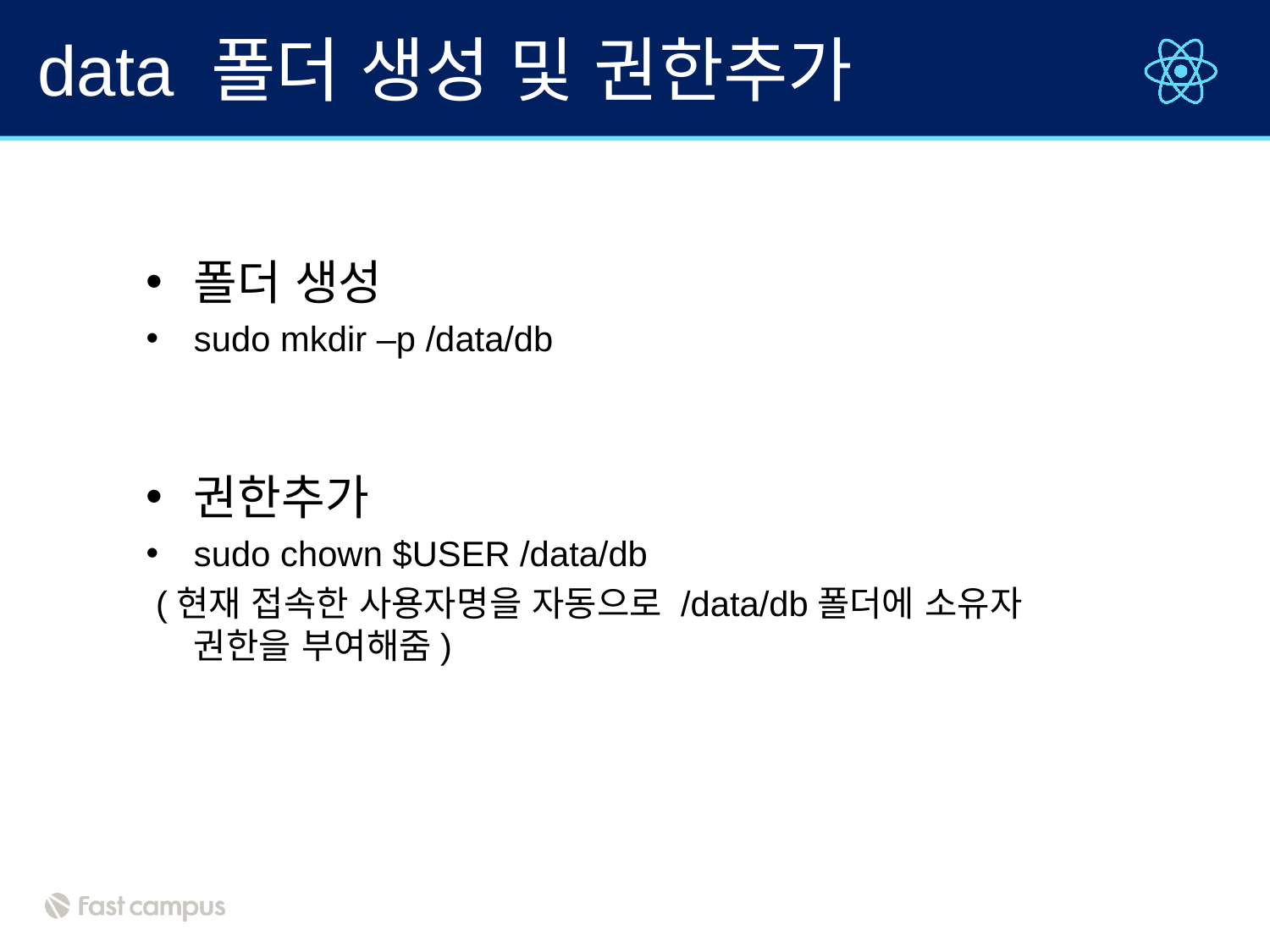

# data 폴더 생성 및 권한추가
폴더 생성
sudo mkdir –p /data/db

권한추가
sudo chown $USER /data/db
 (현재 접속한 사용자명을 자동으로 /data/db폴더에 소유자 권한을 부여해줌)